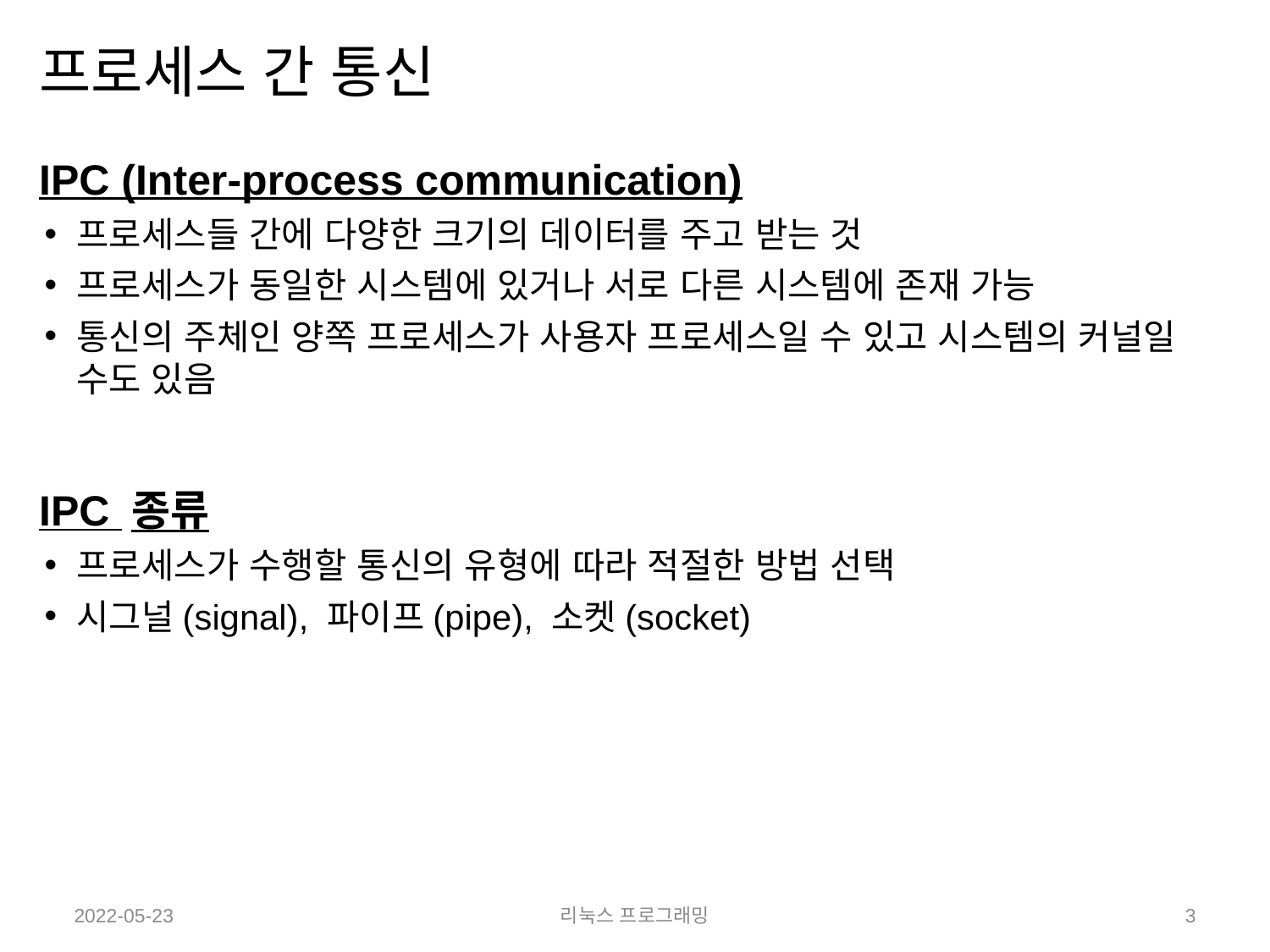

# 프로세스 간 통신
IPC (Inter-process communication)
프로세스들 간에 다양한 크기의 데이터를 주고 받는 것
프로세스가 동일한 시스템에 있거나 서로 다른 시스템에 존재 가능
통신의 주체인 양쪽 프로세스가 사용자 프로세스일 수 있고 시스템의 커널일 수도 있음

IPC 종류
프로세스가 수행할 통신의 유형에 따라 적절한 방법 선택
시그널(signal), 파이프(pipe), 소켓(socket)

2022-05-23
리눅스 프로그래밍
3